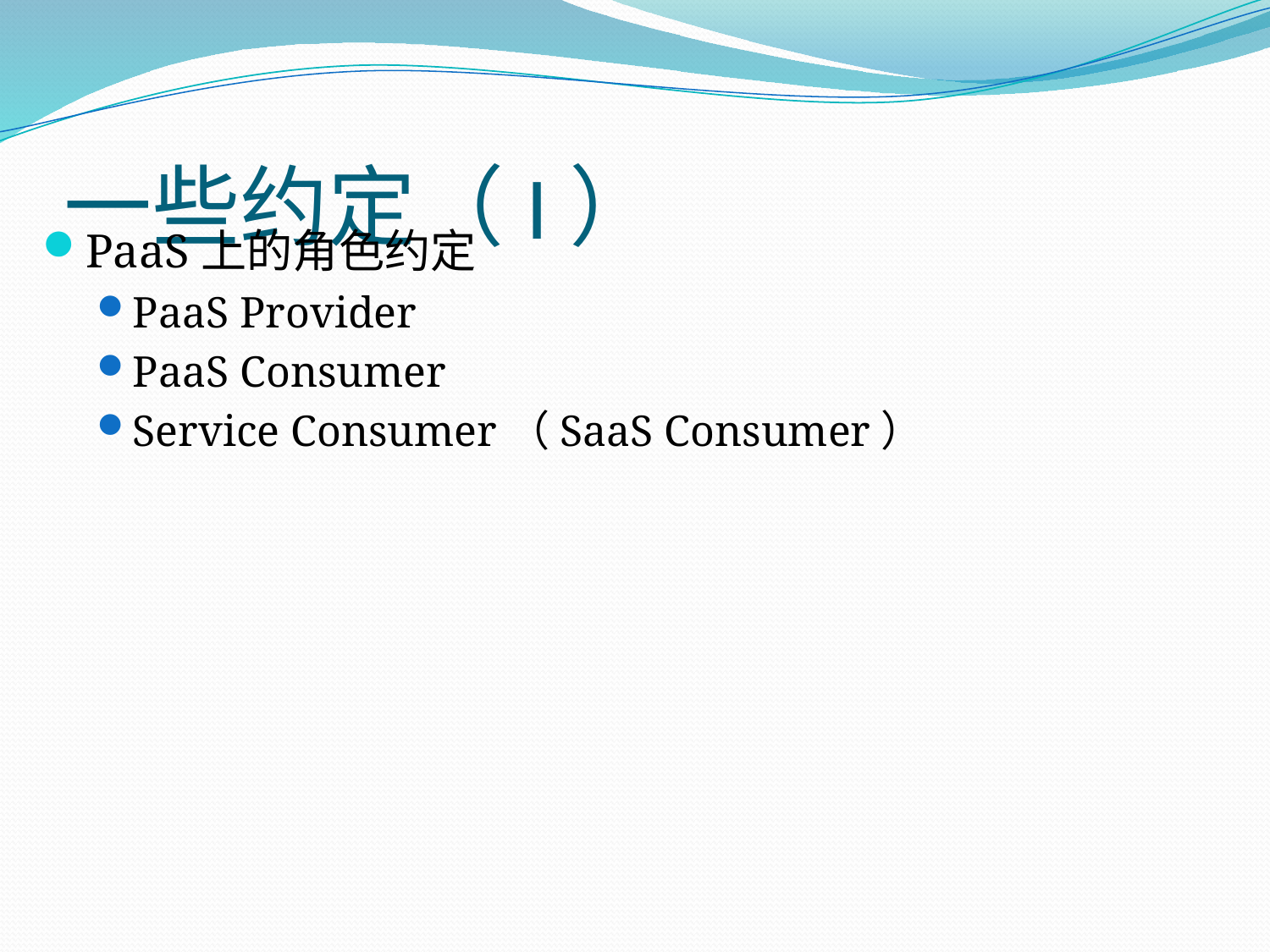

# 一些约定（I）
PaaS上的角色约定
PaaS Provider
PaaS Consumer
Service Consumer（SaaS Consumer）